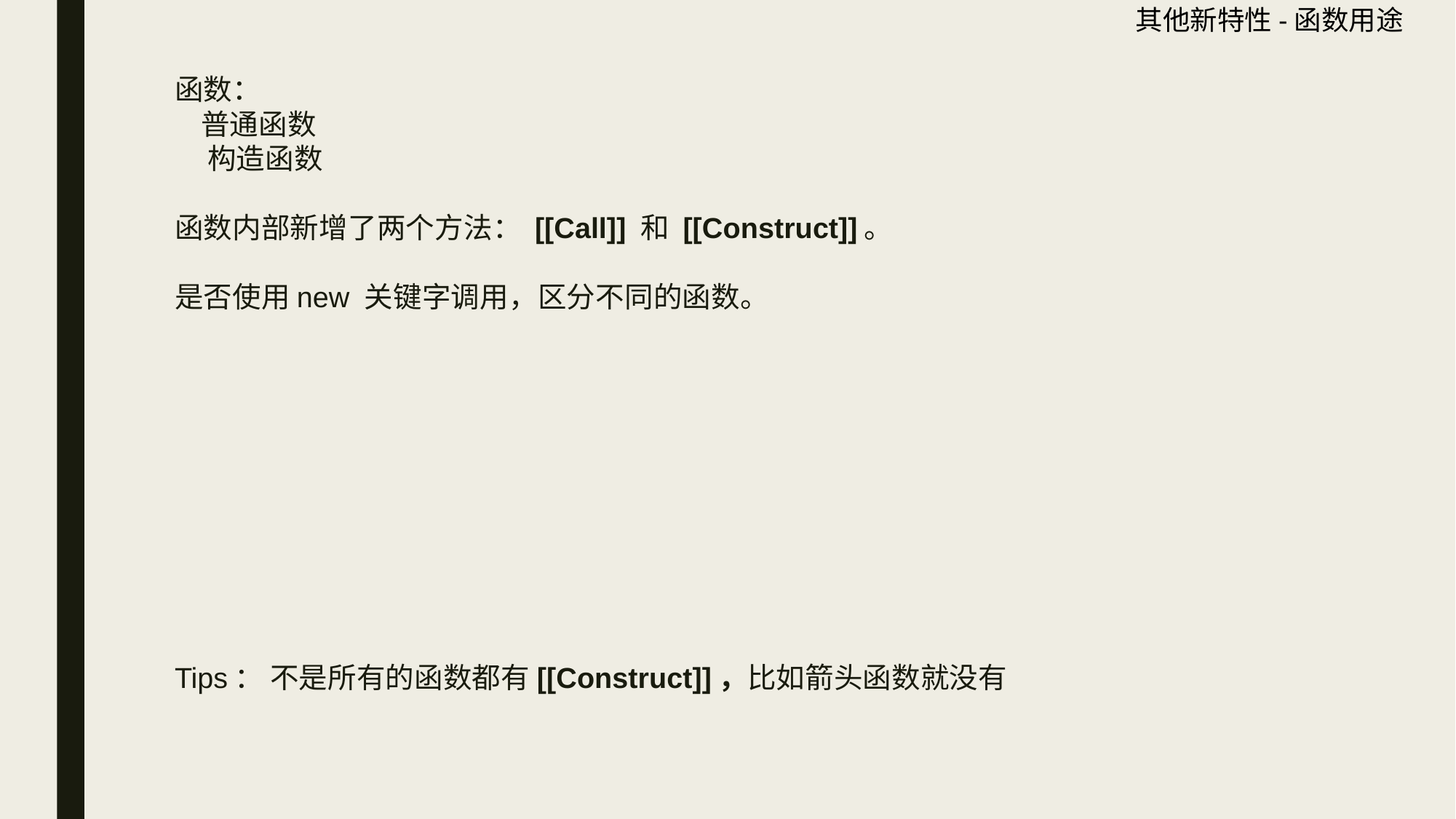

其他新特性-函数用途

函数：
   普通函数
    构造函数

函数内部新增了两个方法： [[Call]] 和 [[Construct]]。

是否使用new 关键字调用，区分不同的函数。

Tips： 不是所有的函数都有[[Construct]]，比如箭头函数就没有